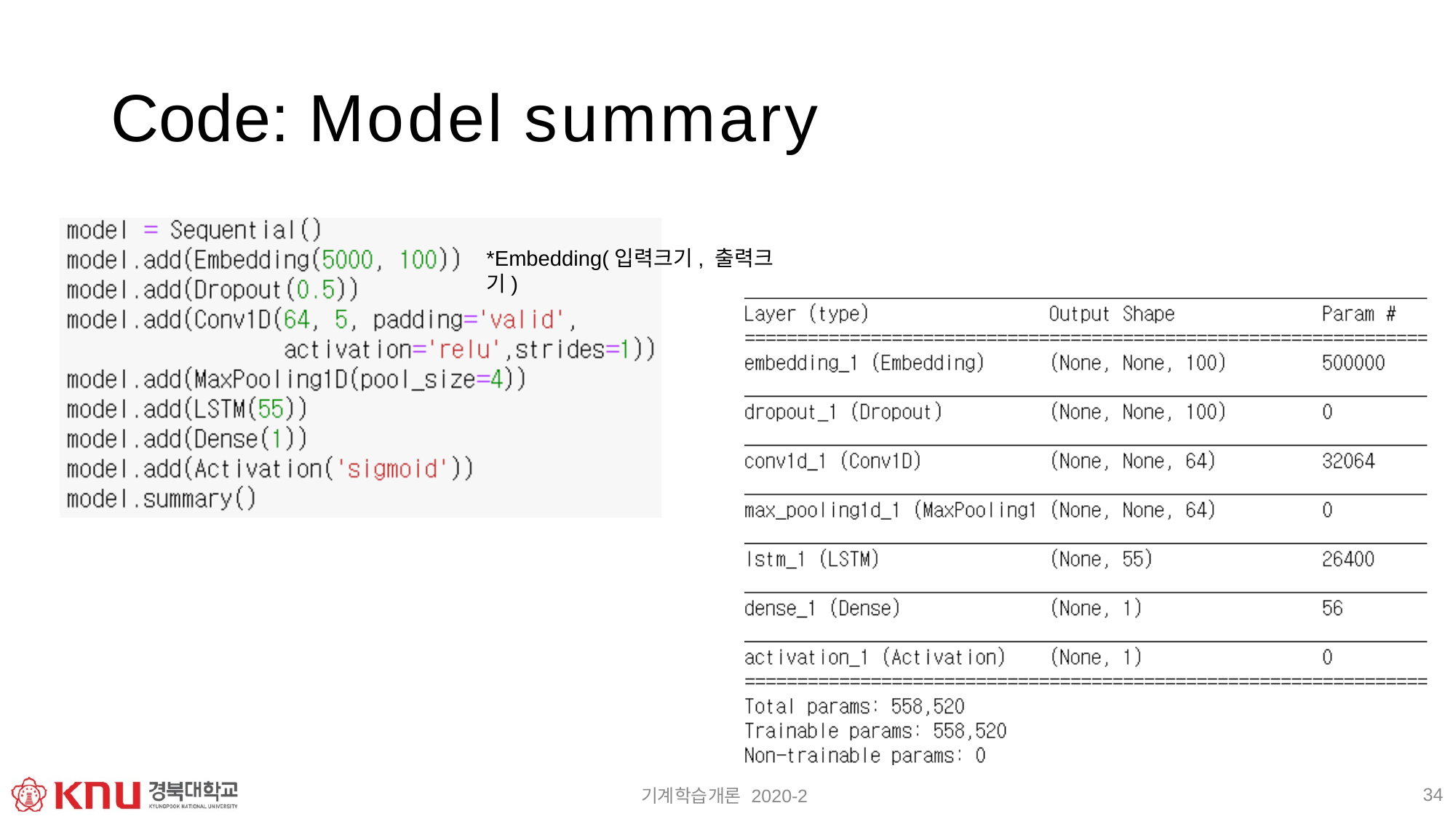

Code: Model summary

*Embedding(입력크기, 출력크기)

34
기계학습개론 2020-2